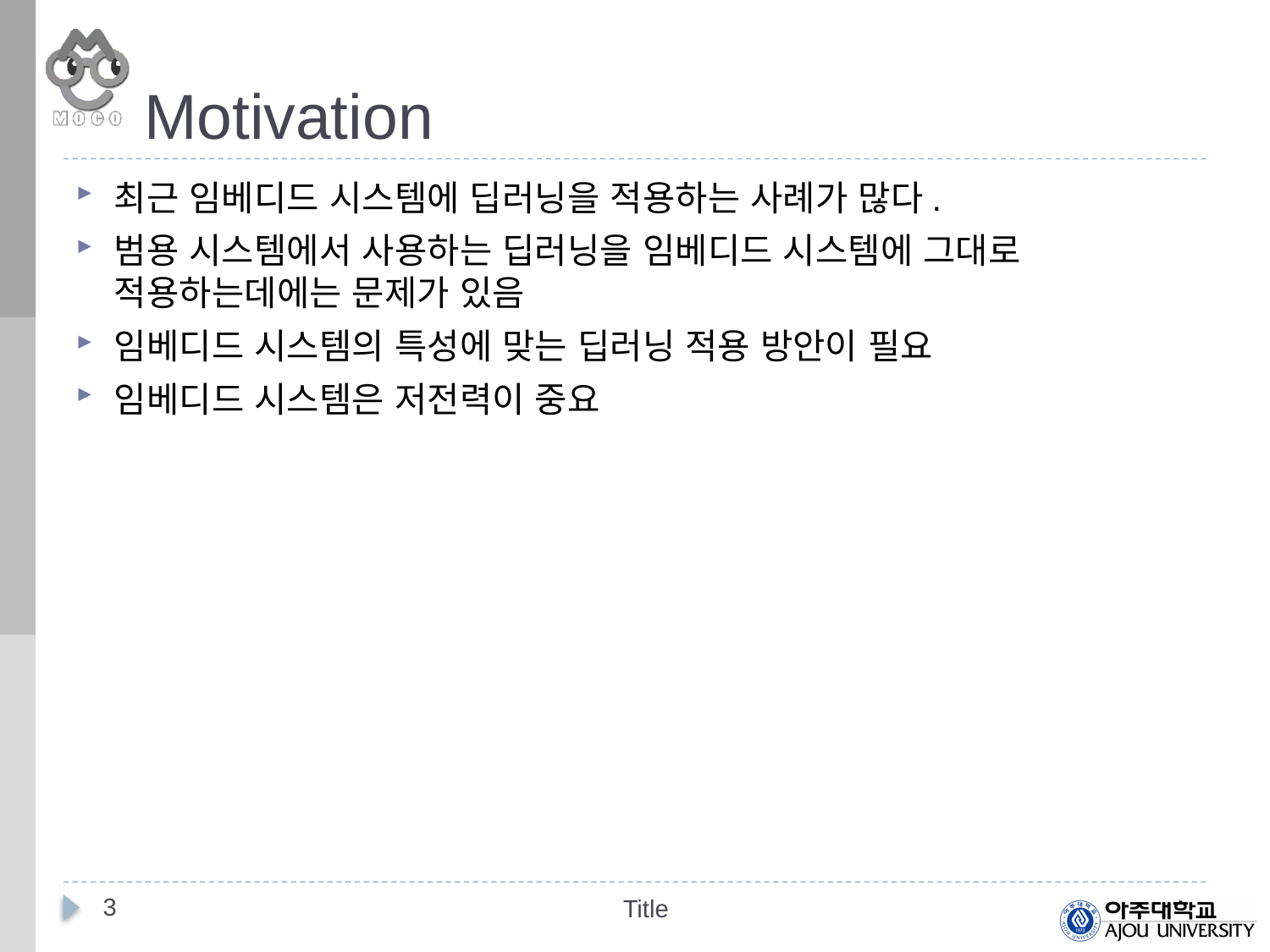

# Motivation
최근 임베디드 시스템에 딥러닝을 적용하는 사례가 많다.
범용 시스템에서 사용하는 딥러닝을 임베디드 시스템에 그대로 적용하는데에는 문제가 있음
임베디드 시스템의 특성에 맞는 딥러닝 적용 방안이 필요
임베디드 시스템은 저전력이 중요
3
Title